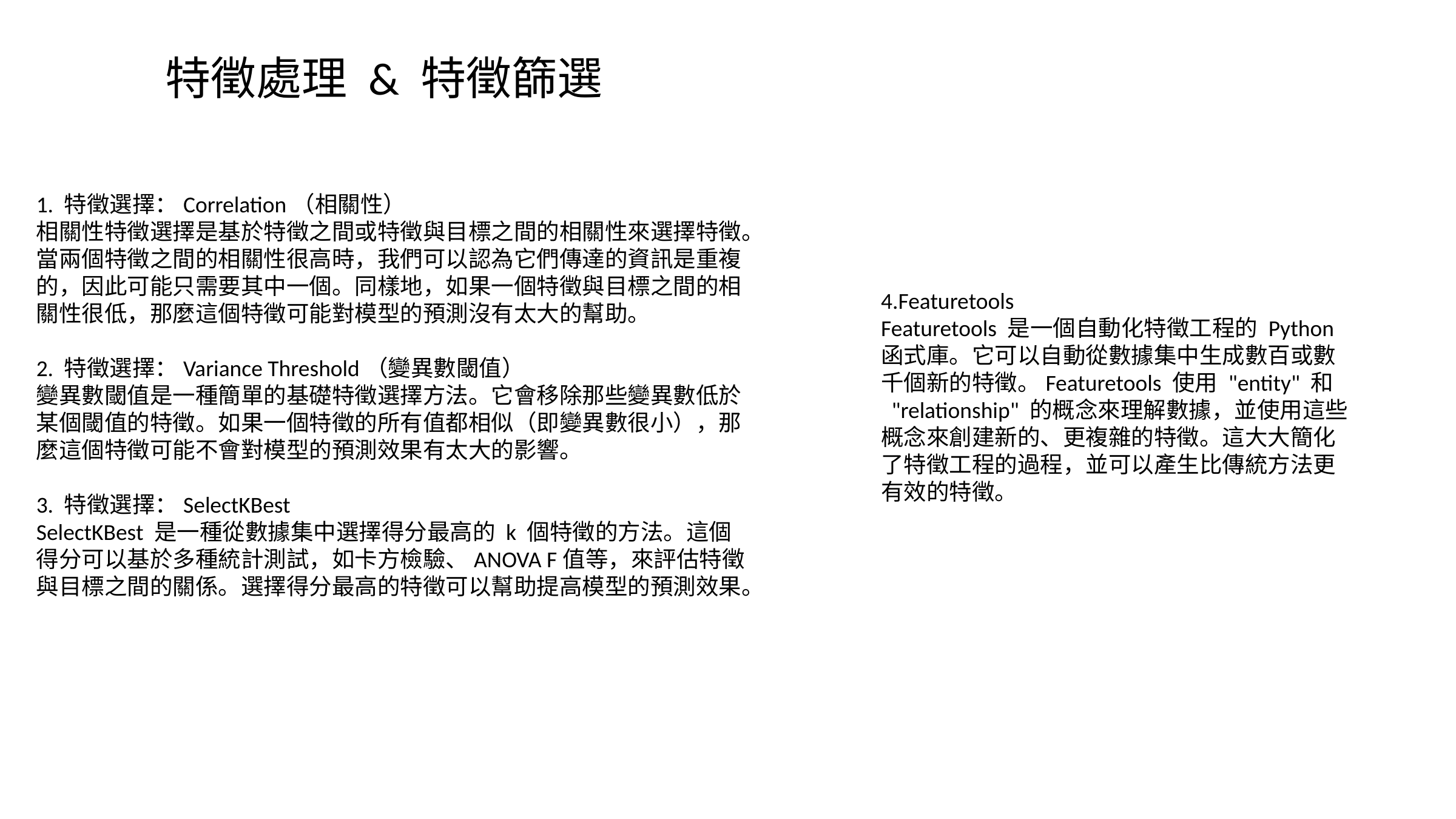

特徵處理 & 特徵篩選
1. 特徵選擇：Correlation（相關性）
相關性特徵選擇是基於特徵之間或特徵與目標之間的相關性來選擇特徵。當兩個特徵之間的相關性很高時，我們可以認為它們傳達的資訊是重複的，因此可能只需要其中一個。同樣地，如果一個特徵與目標之間的相關性很低，那麼這個特徵可能對模型的預測沒有太大的幫助。

2. 特徵選擇：Variance Threshold（變異數閾值）
變異數閾值是一種簡單的基礎特徵選擇方法。它會移除那些變異數低於某個閾值的特徵。如果一個特徵的所有值都相似（即變異數很小），那麼這個特徵可能不會對模型的預測效果有太大的影響。

3. 特徵選擇：SelectKBest
SelectKBest 是一種從數據集中選擇得分最高的 k 個特徵的方法。這個得分可以基於多種統計測試，如卡方檢驗、ANOVA F值等，來評估特徵與目標之間的關係。選擇得分最高的特徵可以幫助提高模型的預測效果。
4.Featuretools
Featuretools 是一個自動化特徵工程的 Python 函式庫。它可以自動從數據集中生成數百或數千個新的特徵。Featuretools 使用 "entity" 和 "relationship" 的概念來理解數據，並使用這些概念來創建新的、更複雜的特徵。這大大簡化了特徵工程的過程，並可以產生比傳統方法更有效的特徵。